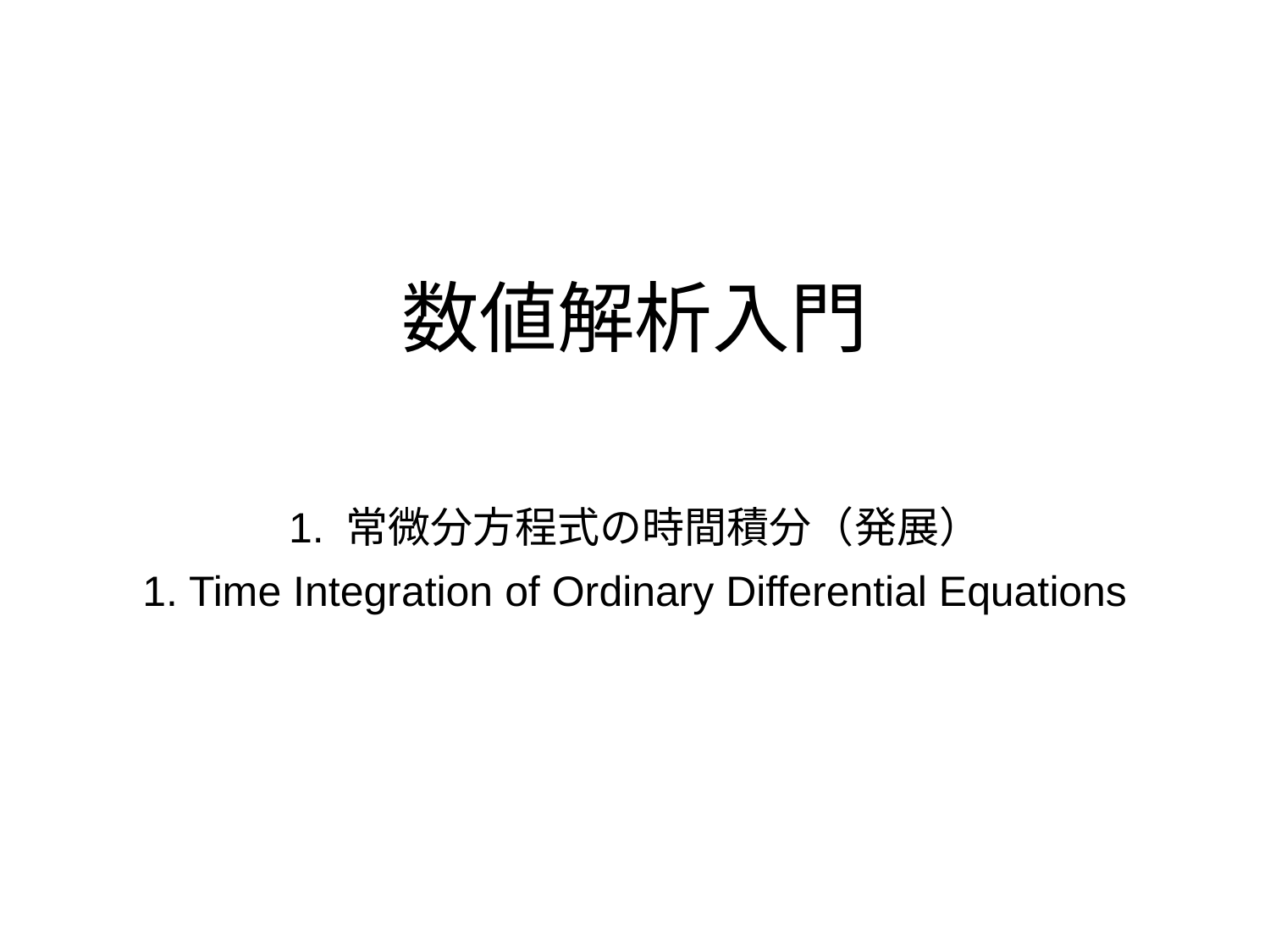

# 数値解析入門
1. 常微分方程式の時間積分（発展）
1. Time Integration of Ordinary Differential Equations